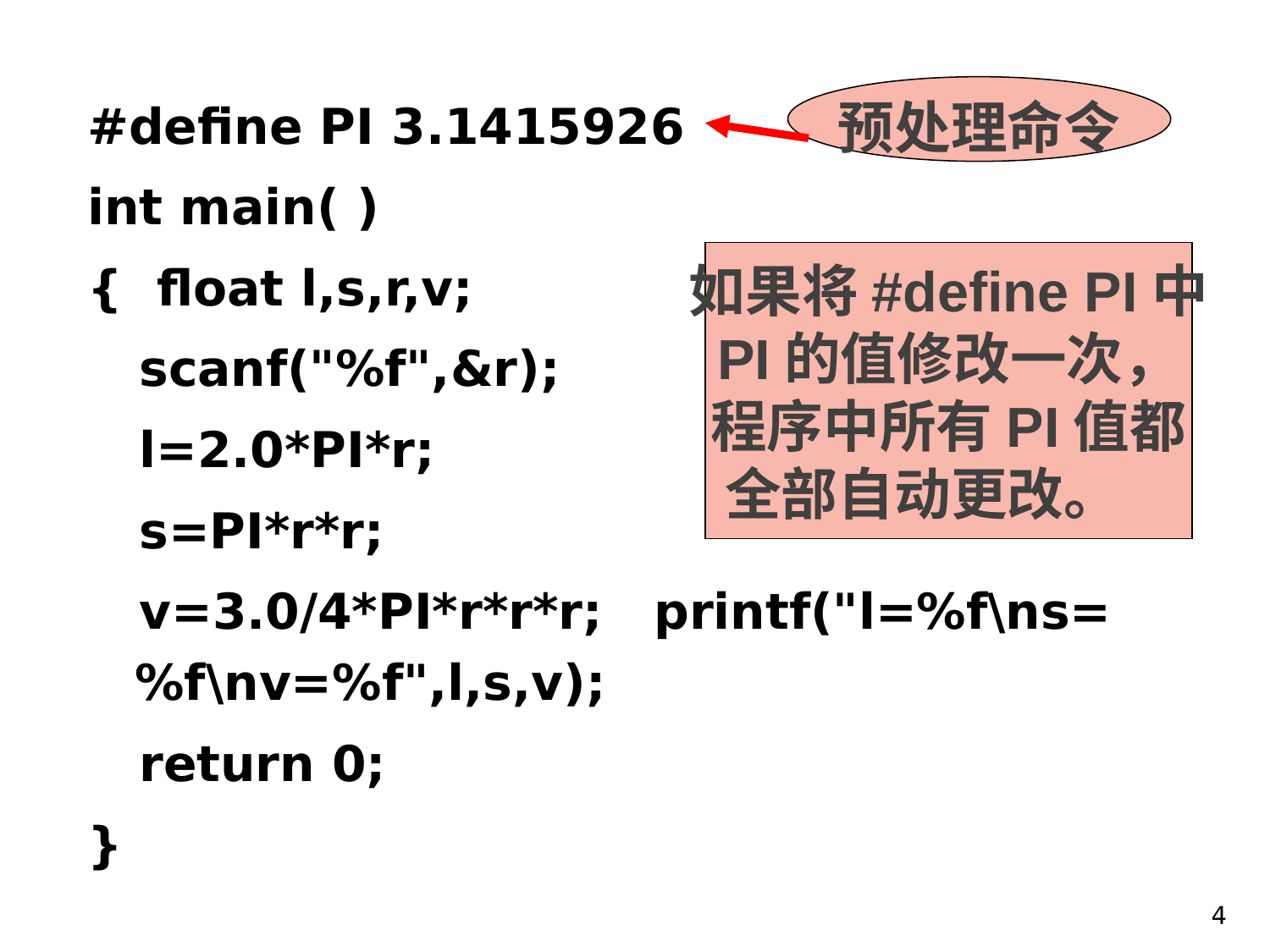

#define PI 3.1415926
int main( )
{  float l,s,r,v;
   scanf("%f",&r);
   l=2.0*PI*r;
   s=PI*r*r;
   v=3.0/4*PI*r*r*r;   printf("l=%f\ns=%f\nv=%f",l,s,v);
   return 0;
}

预处理命令

如果将#define PI中
PI的值修改一次，
程序中所有PI值都
全部自动更改。
4